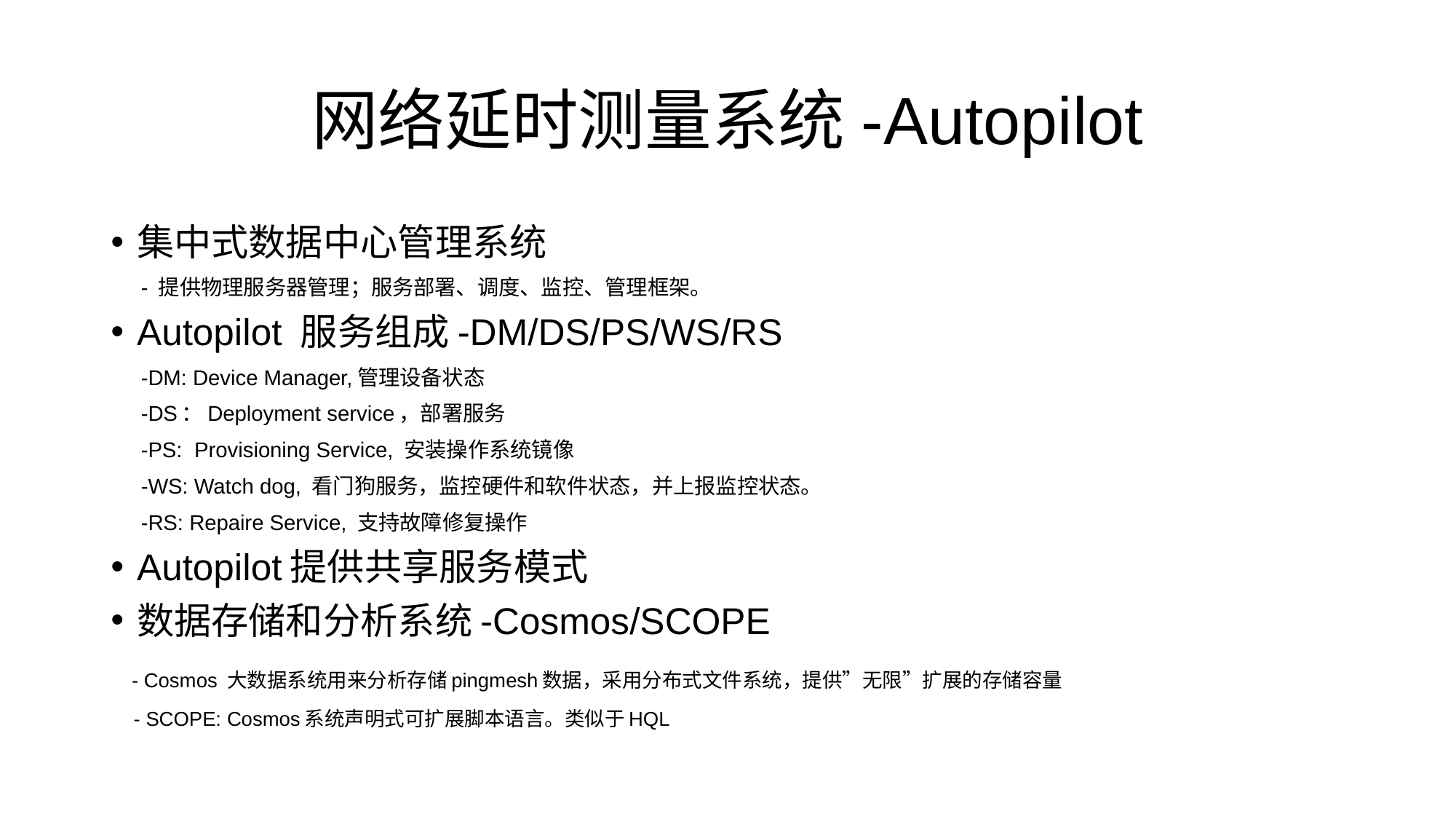

# 网络延时测量系统-Autopilot
集中式数据中心管理系统
     - 提供物理服务器管理；服务部署、调度、监控、管理框架。
Autopilot 服务组成-DM/DS/PS/WS/RS
     -DM: Device Manager,管理设备状态
     -DS：Deployment service，部署服务
     -PS:  Provisioning Service, 安装操作系统镜像
     -WS: Watch dog, 看门狗服务，监控硬件和软件状态，并上报监控状态。
     -RS: Repaire Service, 支持故障修复操作
Autopilot提供共享服务模式
数据存储和分析系统-Cosmos/SCOPE
  - Cosmos 大数据系统用来分析存储pingmesh数据，采用分布式文件系统，提供”无限”扩展的存储容量
    - SCOPE: Cosmos系统声明式可扩展脚本语言。类似于HQL